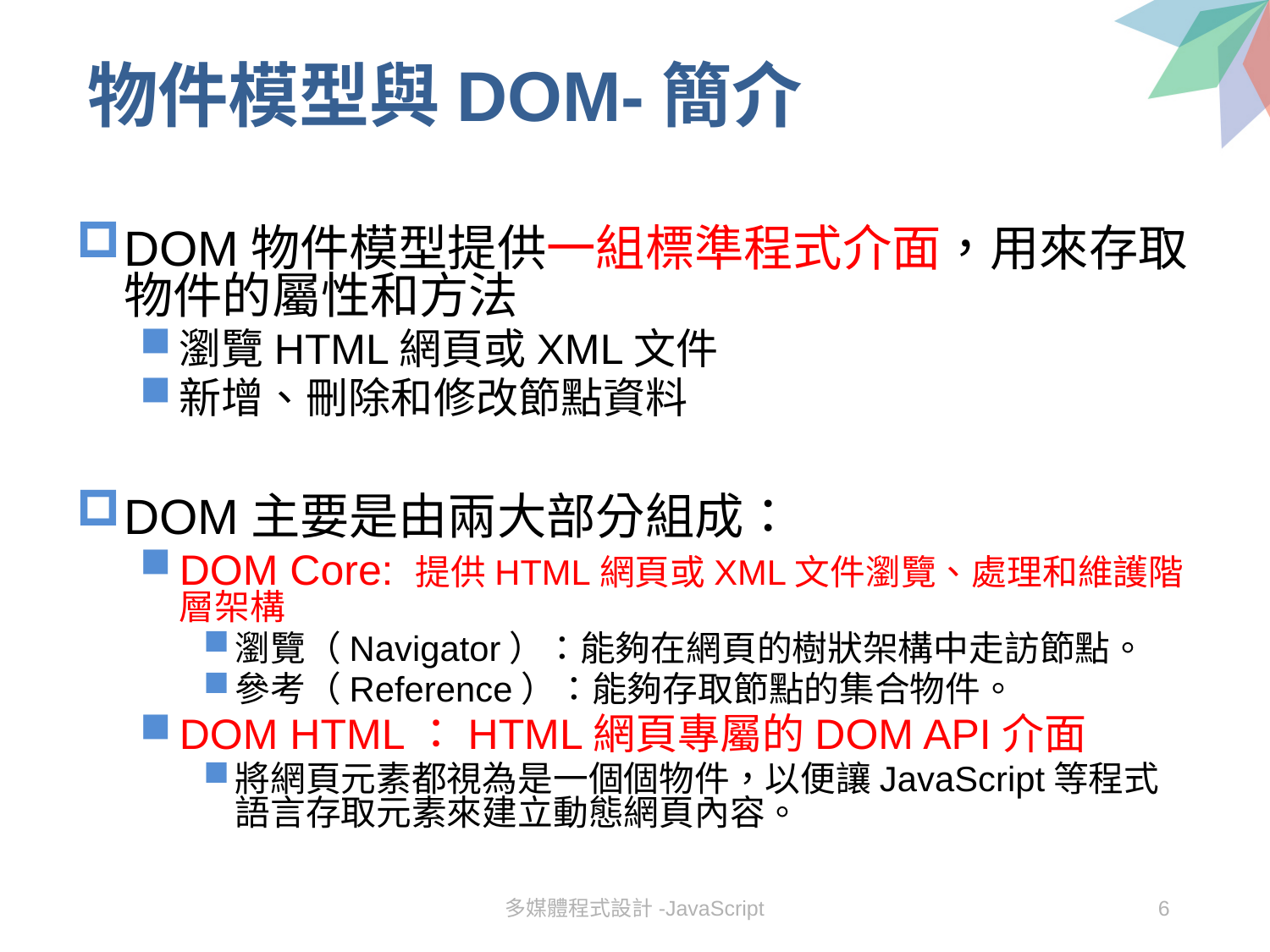

# 物件模型與DOM-簡介
DOM物件模型提供一組標準程式介面，用來存取物件的屬性和方法
瀏覽HTML網頁或XML文件
新增、刪除和修改節點資料

DOM主要是由兩大部分組成：
DOM Core: 提供HTML網頁或XML文件瀏覽、處理和維護階層架構
瀏覽（Navigator）：能夠在網頁的樹狀架構中走訪節點。
參考（Reference）：能夠存取節點的集合物件。
DOM HTML：HTML網頁專屬的DOM API介面
將網頁元素都視為是一個個物件，以便讓JavaScript等程式語言存取元素來建立動態網頁內容。
多媒體程式設計-JavaScript
6